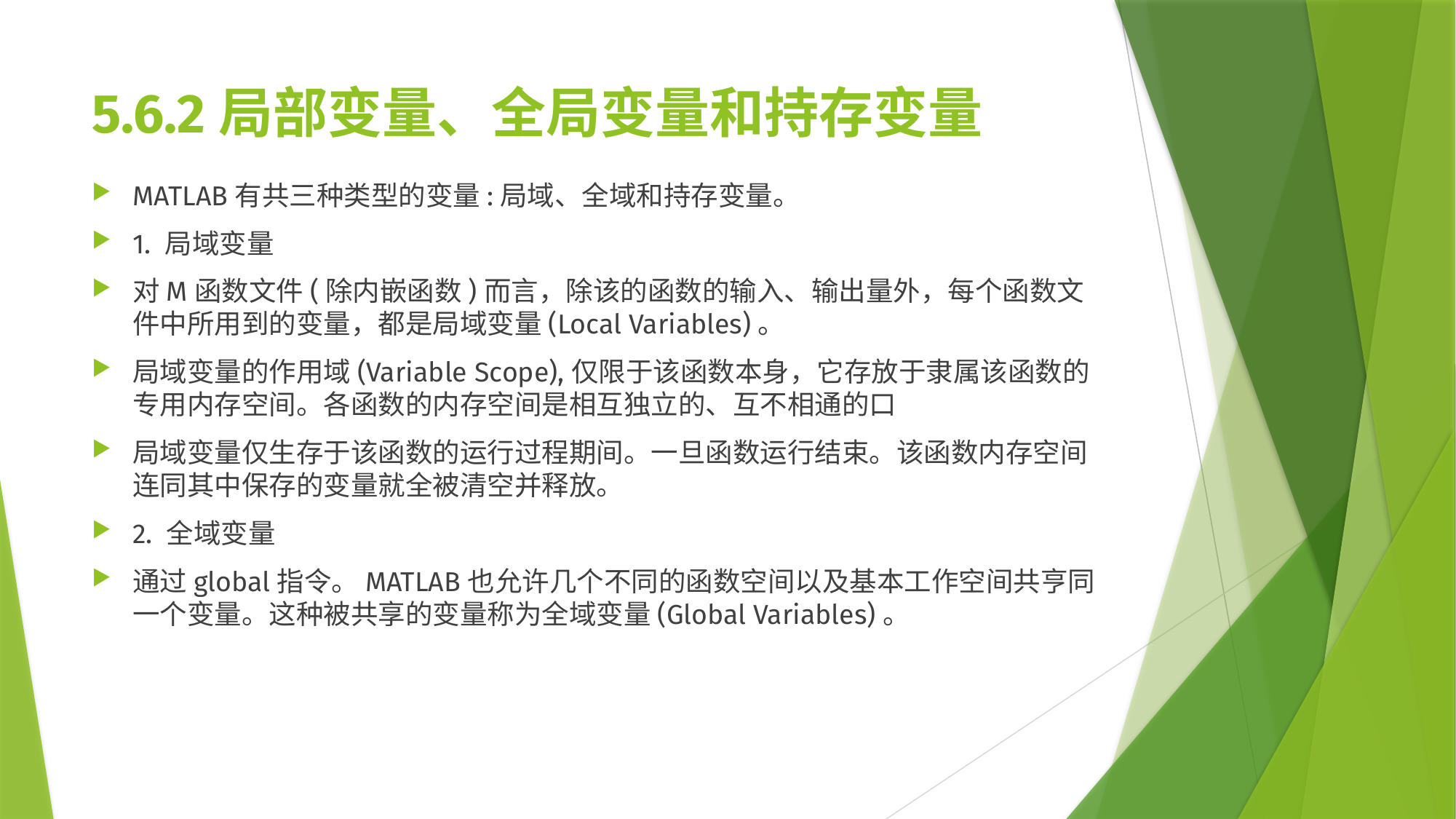

# 5.6.2局部变量、全局变量和持存变量
MATLAB有共三种类型的变量:局域、全域和持存变量。
1. 局域变量
对M函数文件(除内嵌函数)而言，除该的函数的输入、输出量外，每个函数文件中所用到的变量，都是局域变量(Local Variables)。
局域变量的作用域(Variable Scope),仅限于该函数本身，它存放于隶属该函数的专用内存空间。各函数的内存空间是相互独立的、互不相通的口
局域变量仅生存于该函数的运行过程期间。一旦函数运行结束。该函数内存空间连同其中保存的变量就全被清空并释放。
2. 全域变量
通过global指令。MATLAB也允许几个不同的函数空间以及基本工作空间共亨同一个变量。这种被共享的变量称为全域变量(Global Variables)。